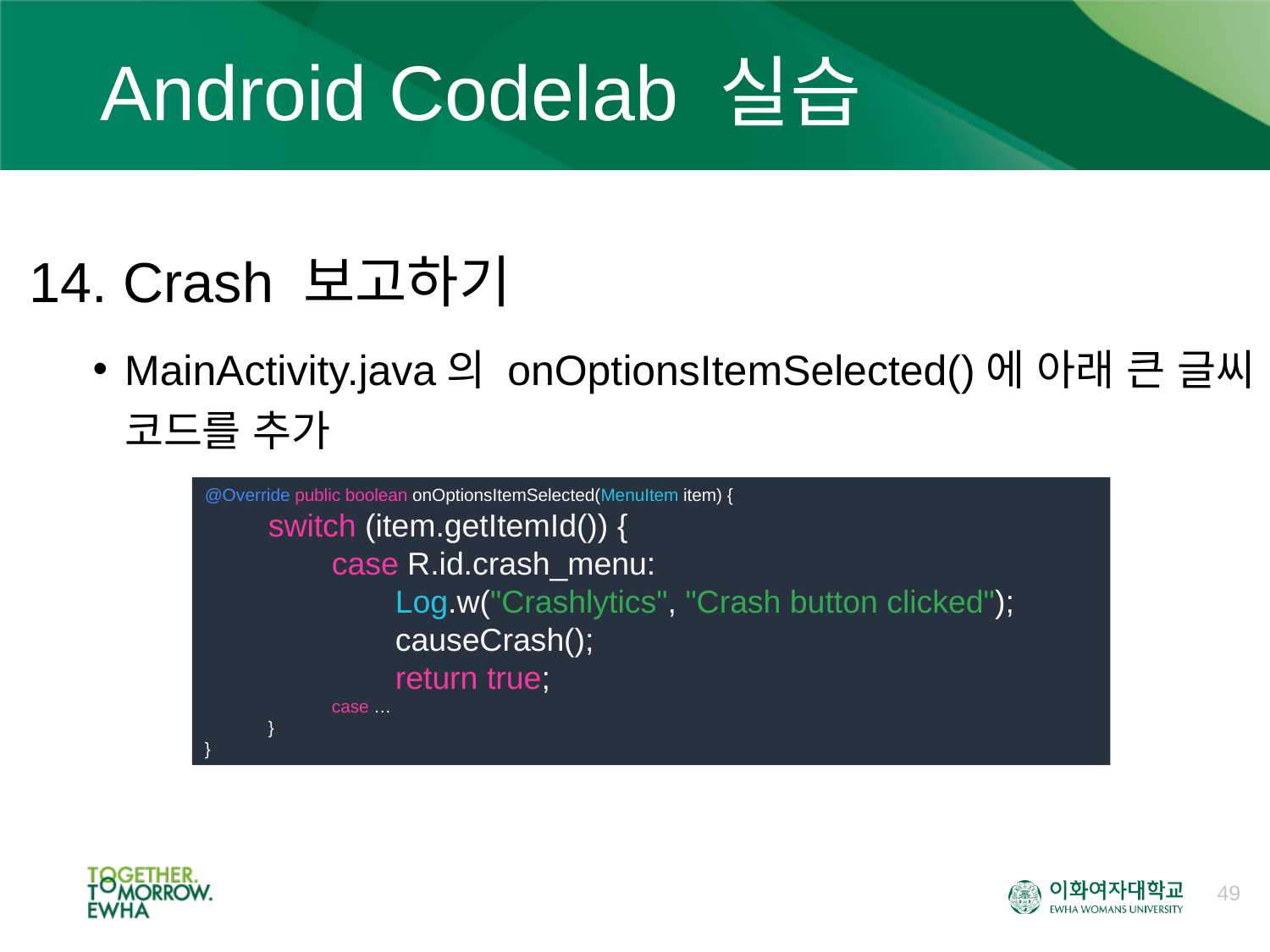

# Android Codelab 실습
14. Crash 보고하기
MainActivity.java의 onOptionsItemSelected()에 아래 큰 글씨 코드를 추가
@Override public boolean onOptionsItemSelected(MenuItem item) {
switch (item.getItemId()) {
case R.id.crash_menu:
Log.w("Crashlytics", "Crash button clicked");
causeCrash();
return true;
case …
}
}
49